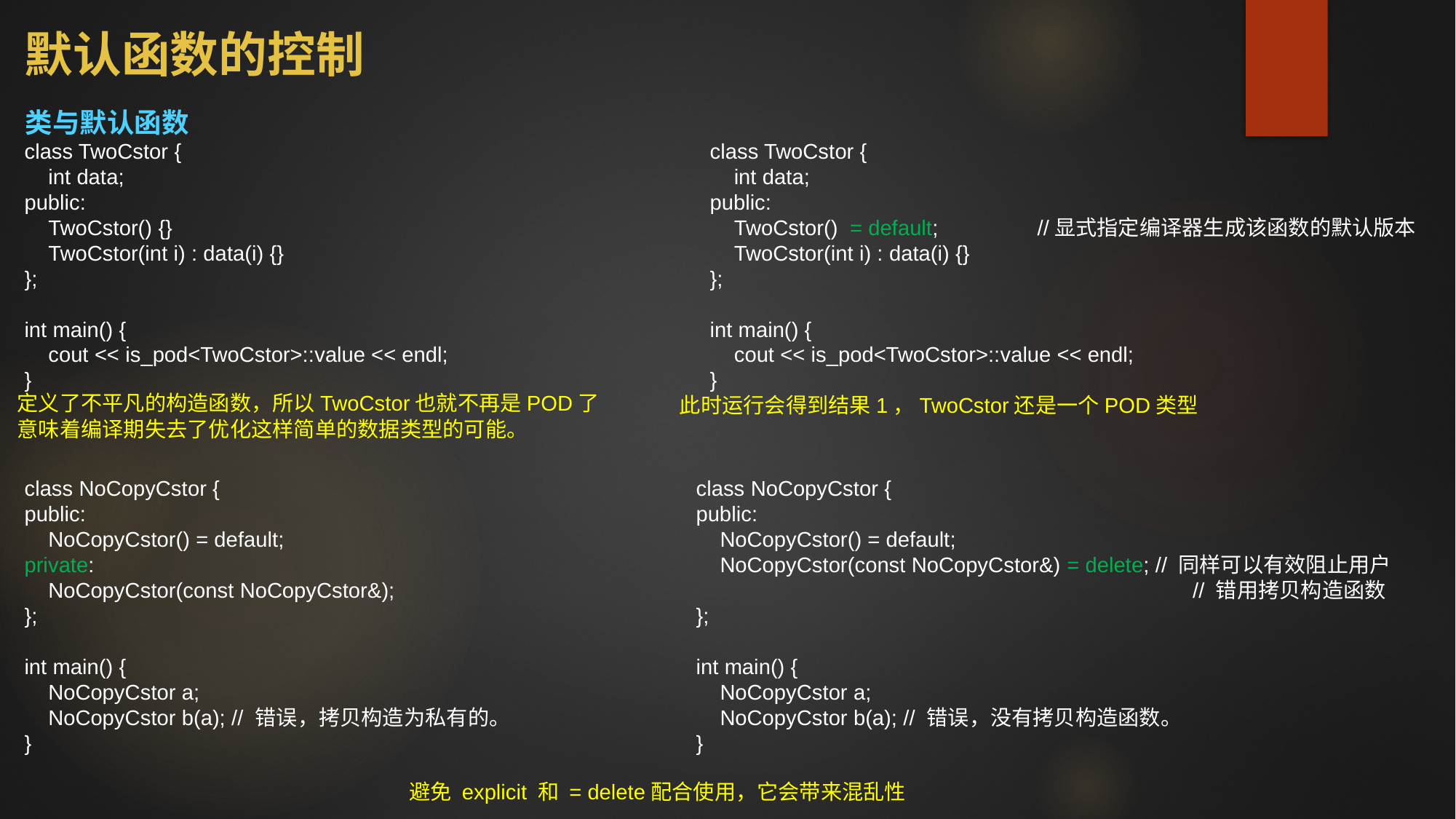

# 默认函数的控制
类与默认函数
class TwoCstor {
    int data;
public:
    TwoCstor() {}
    TwoCstor(int i) : data(i) {}
};

int main() {
    cout << is_pod<TwoCstor>::value << endl;
}
class TwoCstor {
    int data;
public:
    TwoCstor()  = default; 	//显式指定编译器生成该函数的默认版本
    TwoCstor(int i) : data(i) {}
};

int main() {
    cout << is_pod<TwoCstor>::value << endl;
}
定义了不平凡的构造函数，所以TwoCstor也就不再是POD了
意味着编译期失去了优化这样简单的数据类型的可能。
此时运行会得到结果1，TwoCstor还是一个POD类型
class NoCopyCstor {
public:
    NoCopyCstor() = default;
private:
    NoCopyCstor(const NoCopyCstor&);
};

int main() {
    NoCopyCstor a;
    NoCopyCstor b(a); // 错误，拷贝构造为私有的。
}
class NoCopyCstor {
public:
    NoCopyCstor() = default;
    NoCopyCstor(const NoCopyCstor&) = delete; // 同样可以有效阻止用户
				          // 错用拷贝构造函数
};

int main() {
    NoCopyCstor a;
    NoCopyCstor b(a); // 错误，没有拷贝构造函数。
}
避免 explicit 和 = delete配合使用，它会带来混乱性